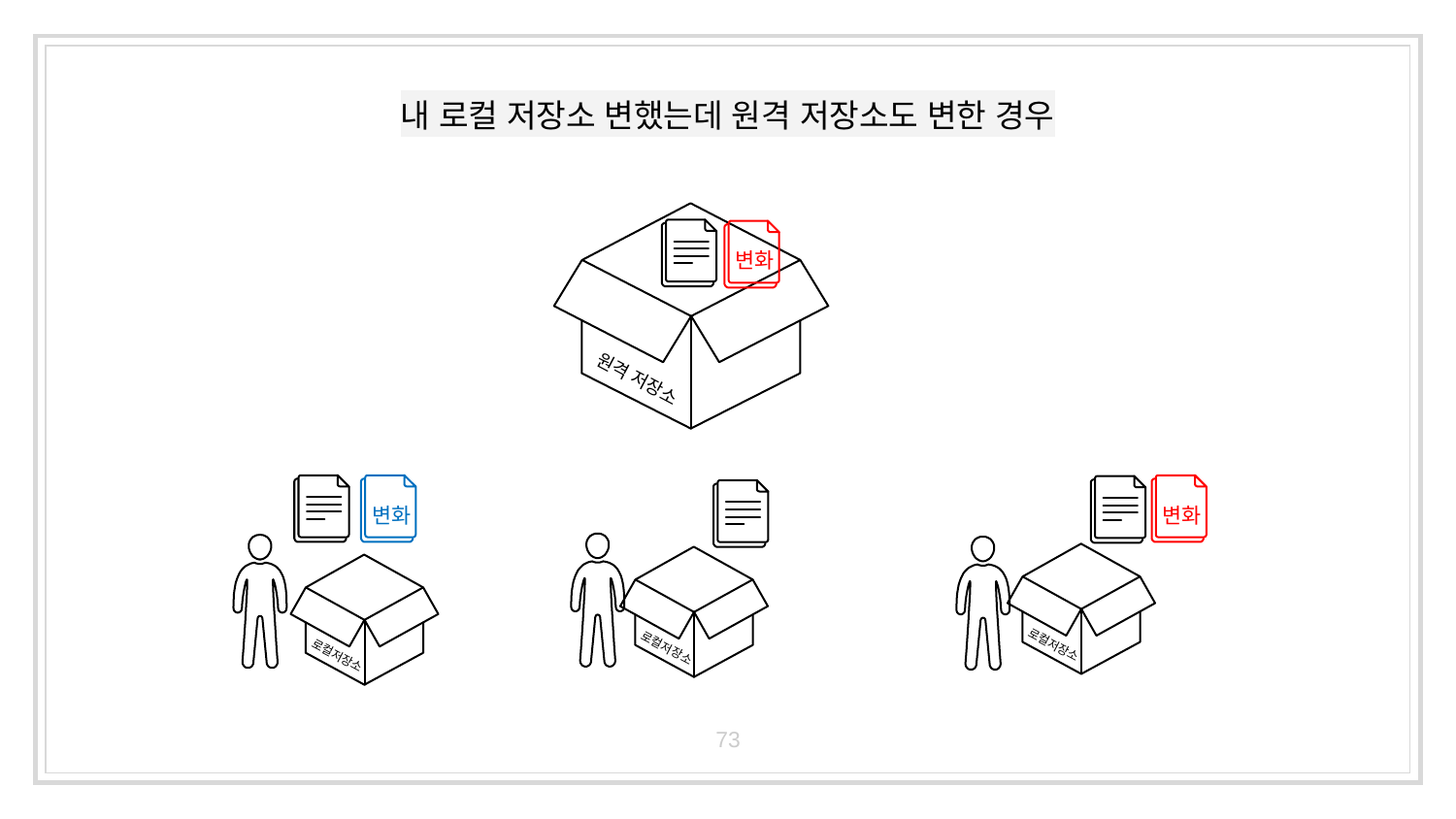

# 내 로컬 저장소 변했는데 원격 저장소도 변한 경우

원격 저장소

변화

변화

변화

로컬저장소

로컬저장소

로컬저장소
73